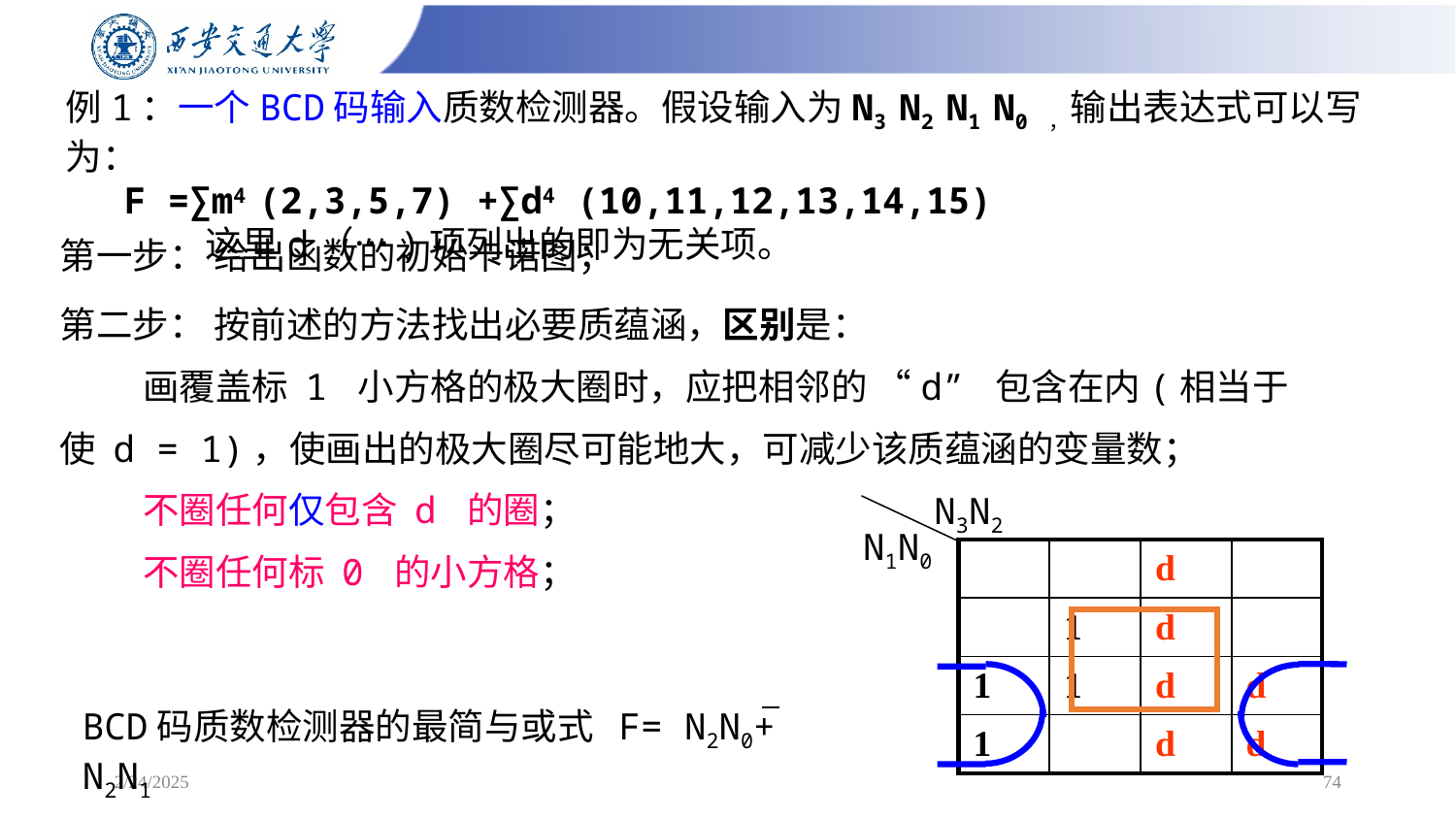

例1：一个BCD码输入质数检测器。假设输入为N3 N2 N1 N0 ，输出表达式可以写为：
      F =∑m4 (2,3,5,7) +∑d4 (10,11,12,13,14,15)
      这里d（…)项列出的即为无关项。
# 第一步： 给出函数的初始卡诺图；
第二步： 按前述的方法找出必要质蕴涵，区别是：
         画覆盖标 1 小方格的极大圈时，应把相邻的 “d” 包含在内(相当于
使 d = 1)，使画出的极大圈尽可能地大，可减少该质蕴涵的变量数；
         不圈任何仅包含 d 的圈；
         不圈任何标 0 的小方格；
N3N2

N1N0
|  |  | d |  |
| --- | --- | --- | --- |
|  | 1 | d |  |
| 1 | 1 | d | d |
| 1 |  | d | d |

BCD码质数检测器的最简与或式  F= N2N0+ N2N1

2/24/2025
74